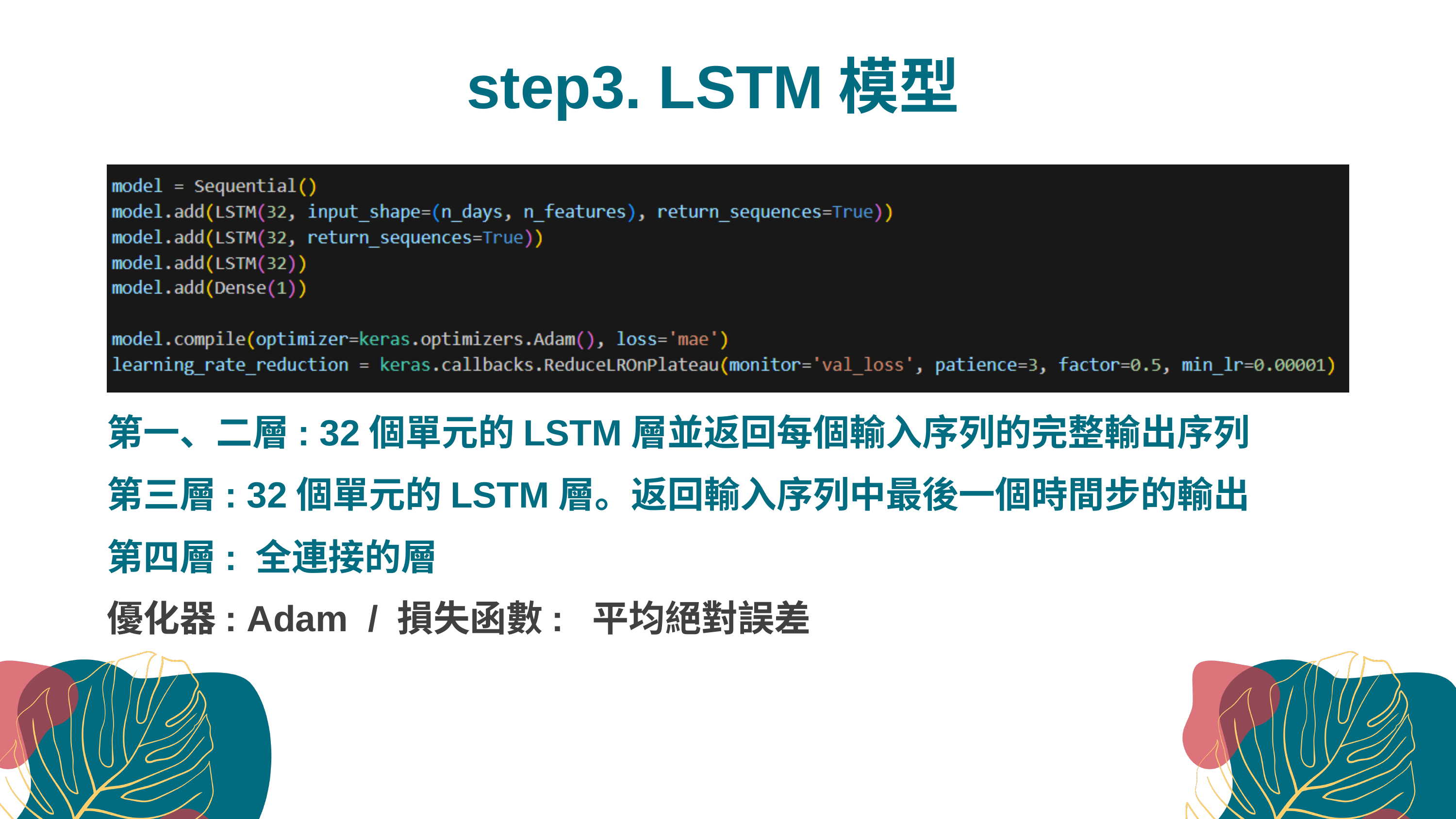

step3. LSTM模型

第一、二層: 32個單元的LSTM層並返回每個輸入序列的完整輸出序列
第三層: 32個單元的LSTM層。返回輸入序列中最後一個時間步的輸出
第四層: 全連接的層
優化器: Adam  / 損失函數:  平均絕對誤差